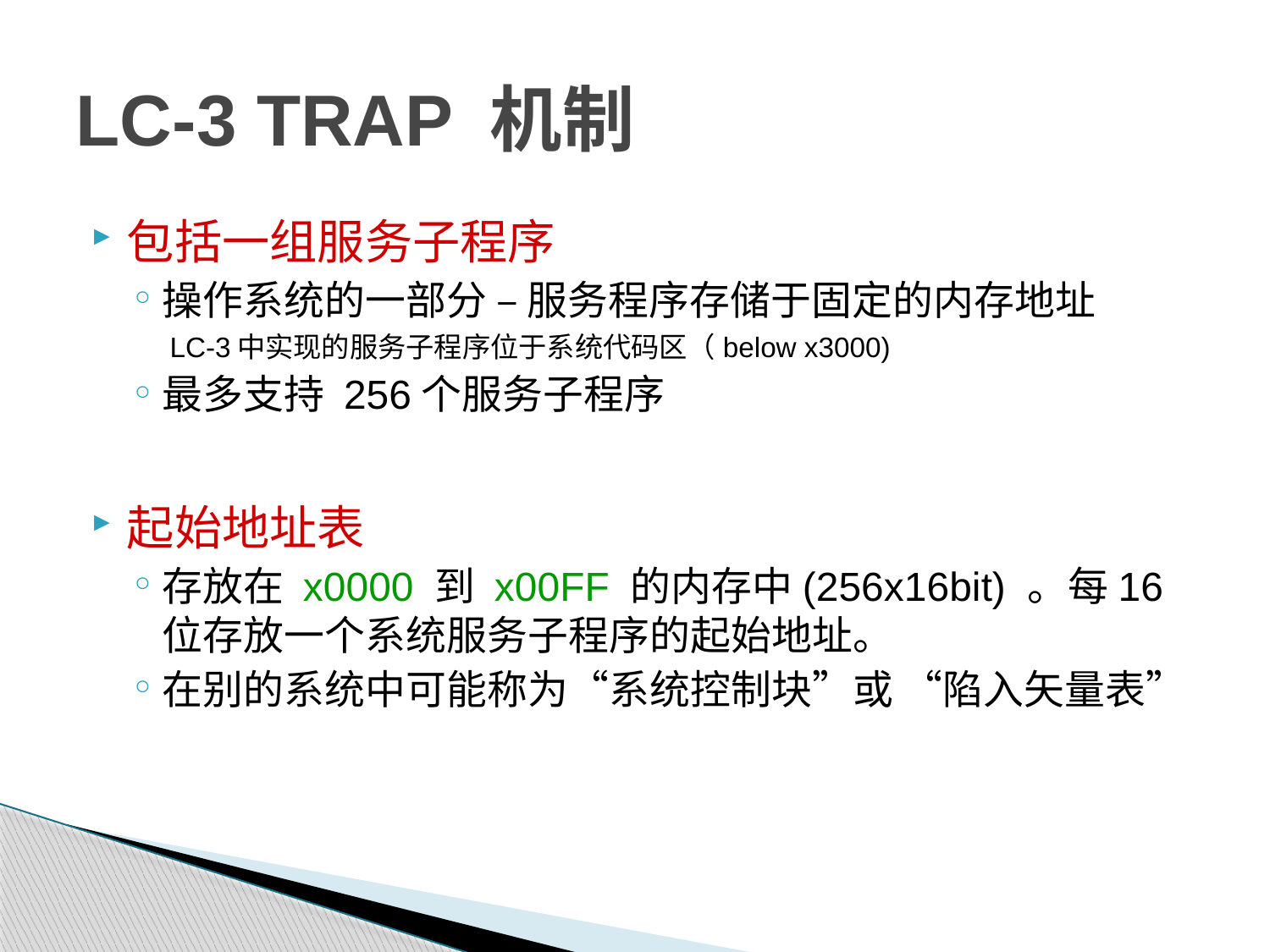

# LC-3 TRAP 机制
包括一组服务子程序
操作系统的一部分 – 服务程序存储于固定的内存地址
     LC-3中实现的服务子程序位于系统代码区（below x3000)
最多支持 256个服务子程序

起始地址表
存放在 x0000 到 x00FF 的内存中(256x16bit) 。每16位存放一个系统服务子程序的起始地址。
在别的系统中可能称为“系统控制块”或 “陷入矢量表”